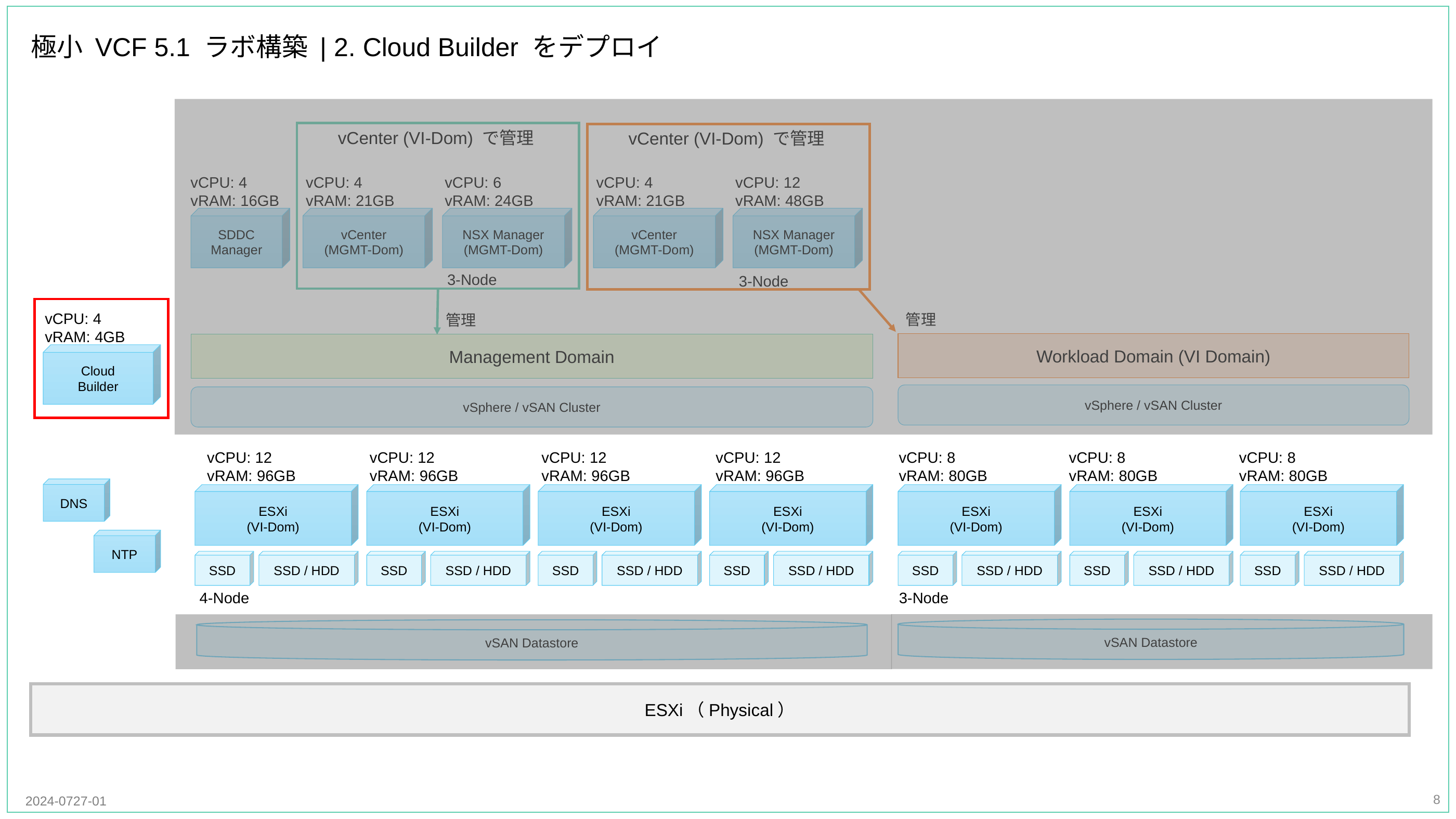

# 極小 VCF 5.1 ラボ構築 | 2. Cloud Builder をデプロイ

8